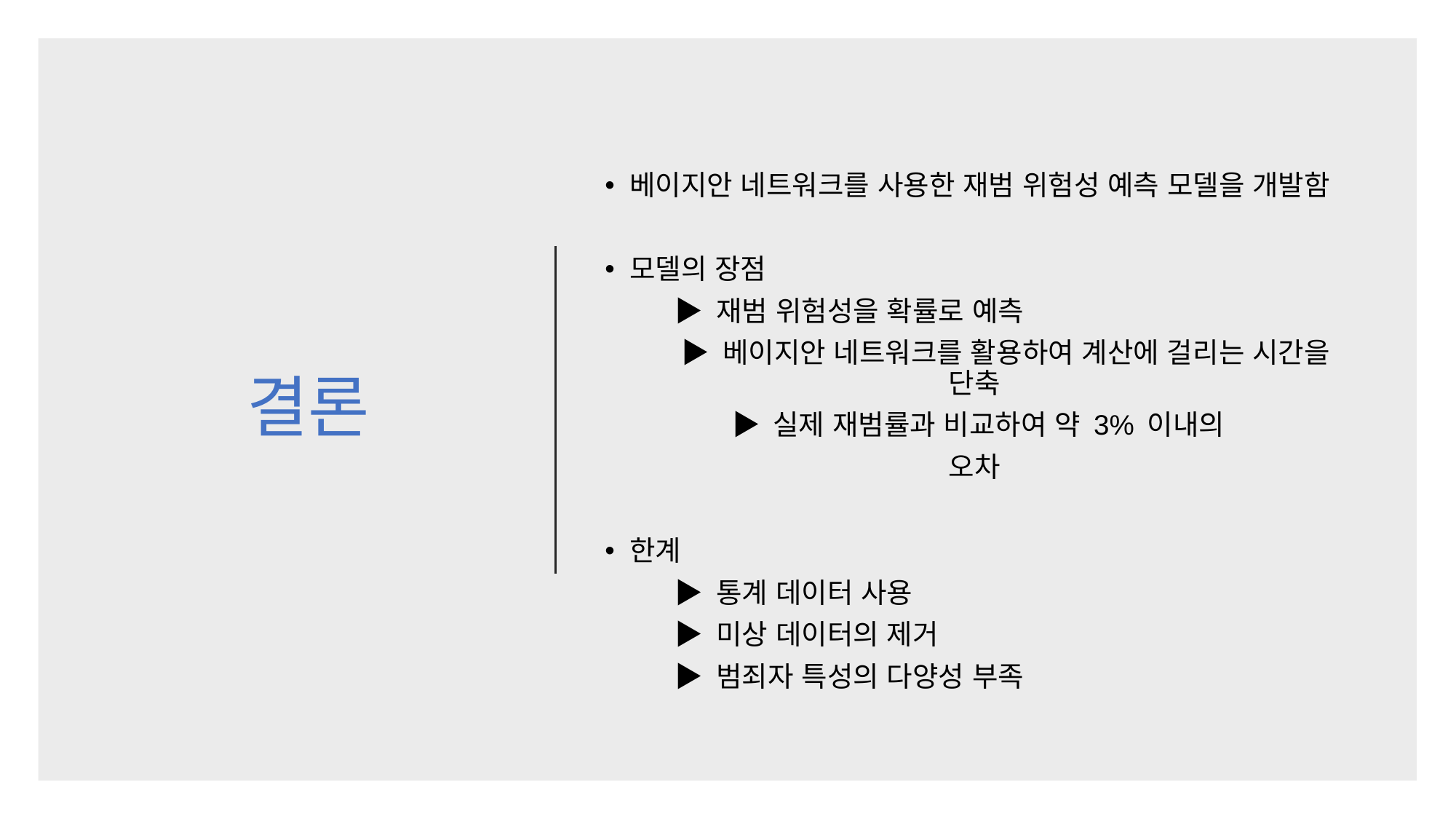

# 결론

베이지안 네트워크를 사용한 재범 위험성 예측 모델을 개발함

모델의 장점
         ▶ 재범 위험성을 확률로 예측
        ▶ 베이지안 네트워크를 활용하여 계산에 걸리는 시간을 단축
 ▶ 실제 재범률과 비교하여 약 3% 이내의
오차

한계
         ▶ 통계 데이터 사용
         ▶ 미상 데이터의 제거
         ▶ 범죄자 특성의 다양성 부족